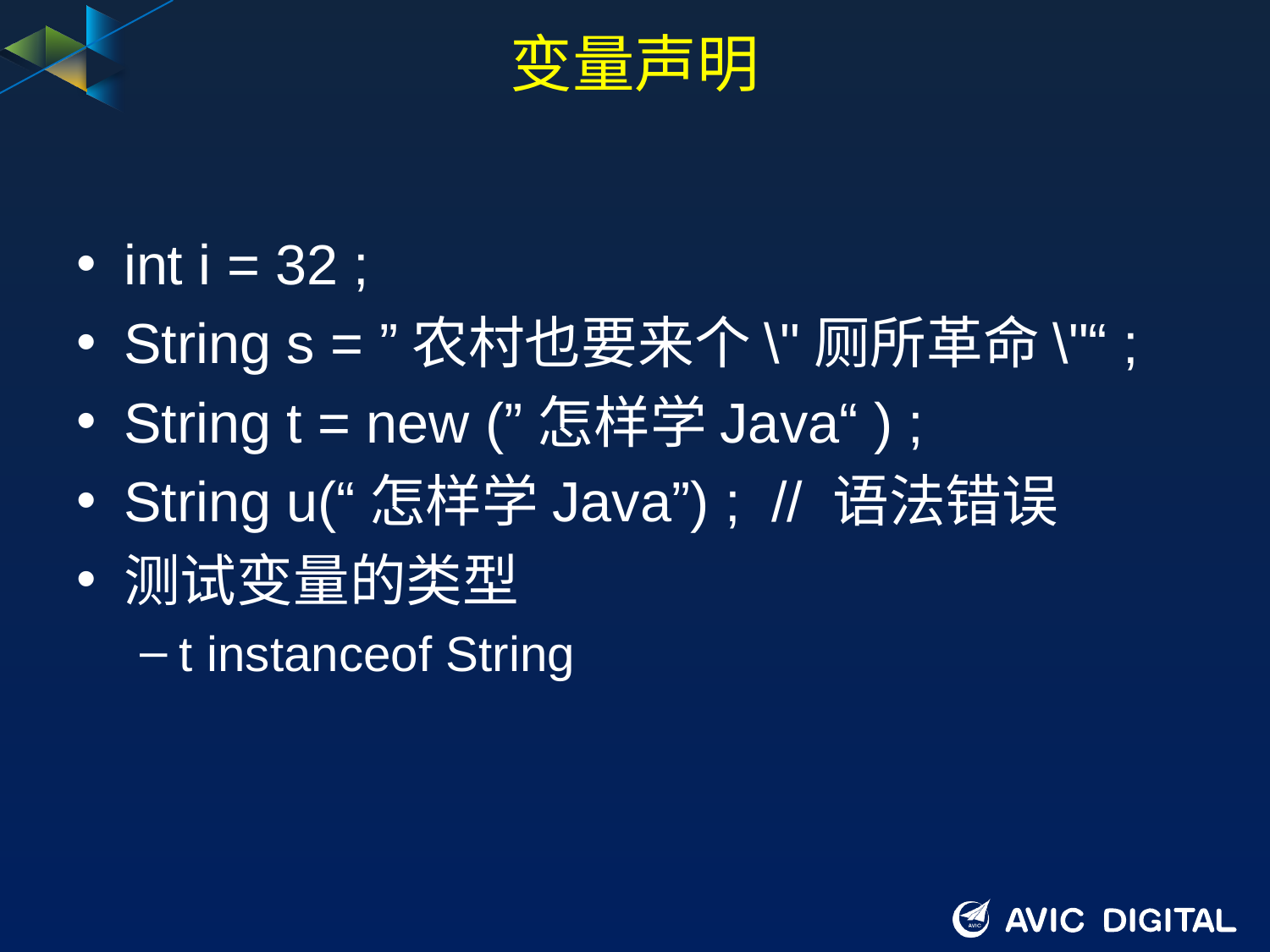

# 变量声明
int i = 32 ;
String s = ”农村也要来个\"厕所革命\"“ ;
String t = new (”怎样学Java“ ) ;
String u(“怎样学Java”) ;  // 语法错误
测试变量的类型
t instanceof String